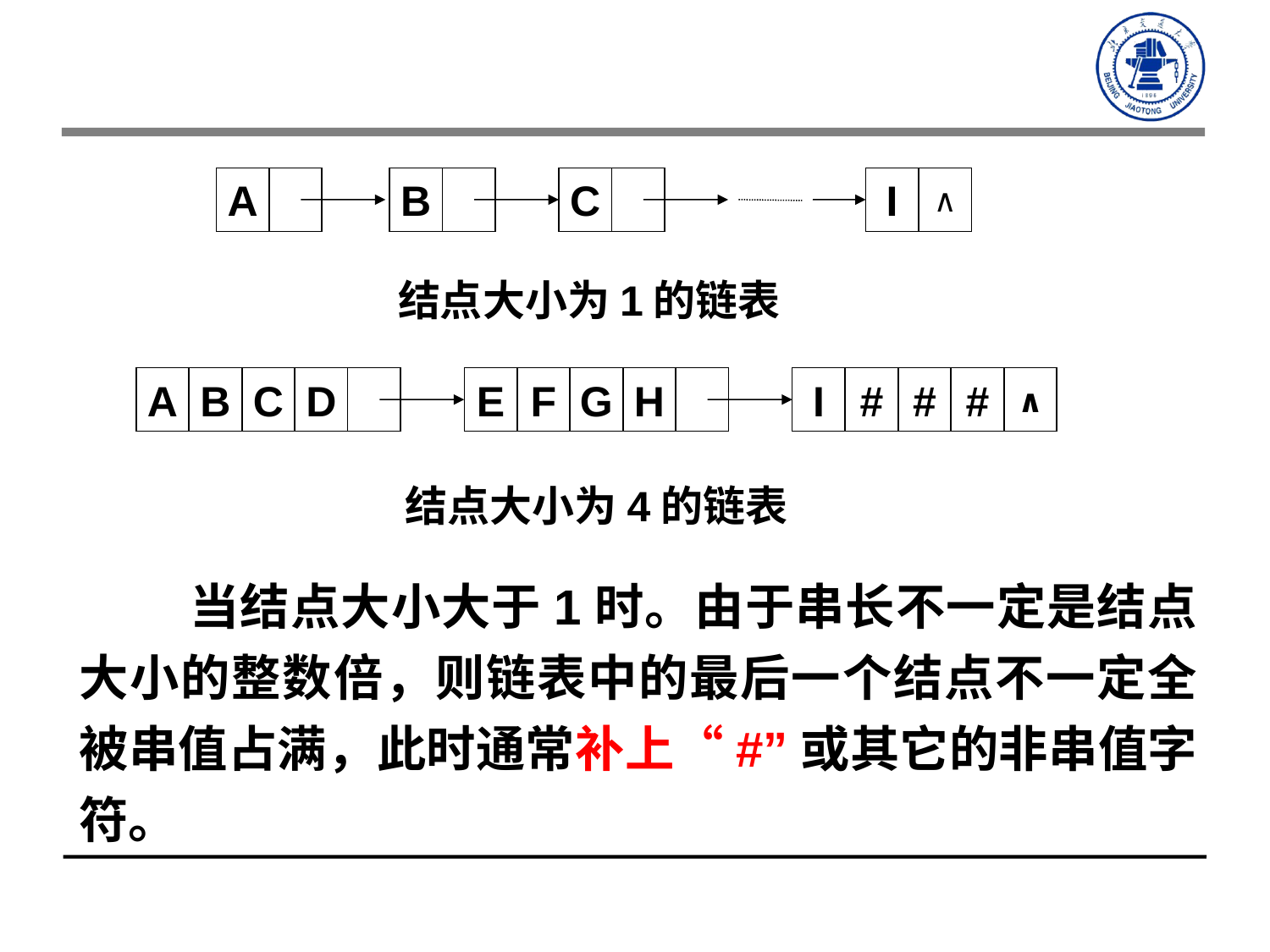

A

B

C

I
∧

结点大小为1的链表
A
B
C
D

E
F
G
H

I
#
#
#
∧

结点大小为4的链表
        当结点大小大于1时。由于串长不一定是结点大小的整数倍，则链表中的最后一个结点不一定全被串值占满，此时通常补上“#”或其它的非串值字符。